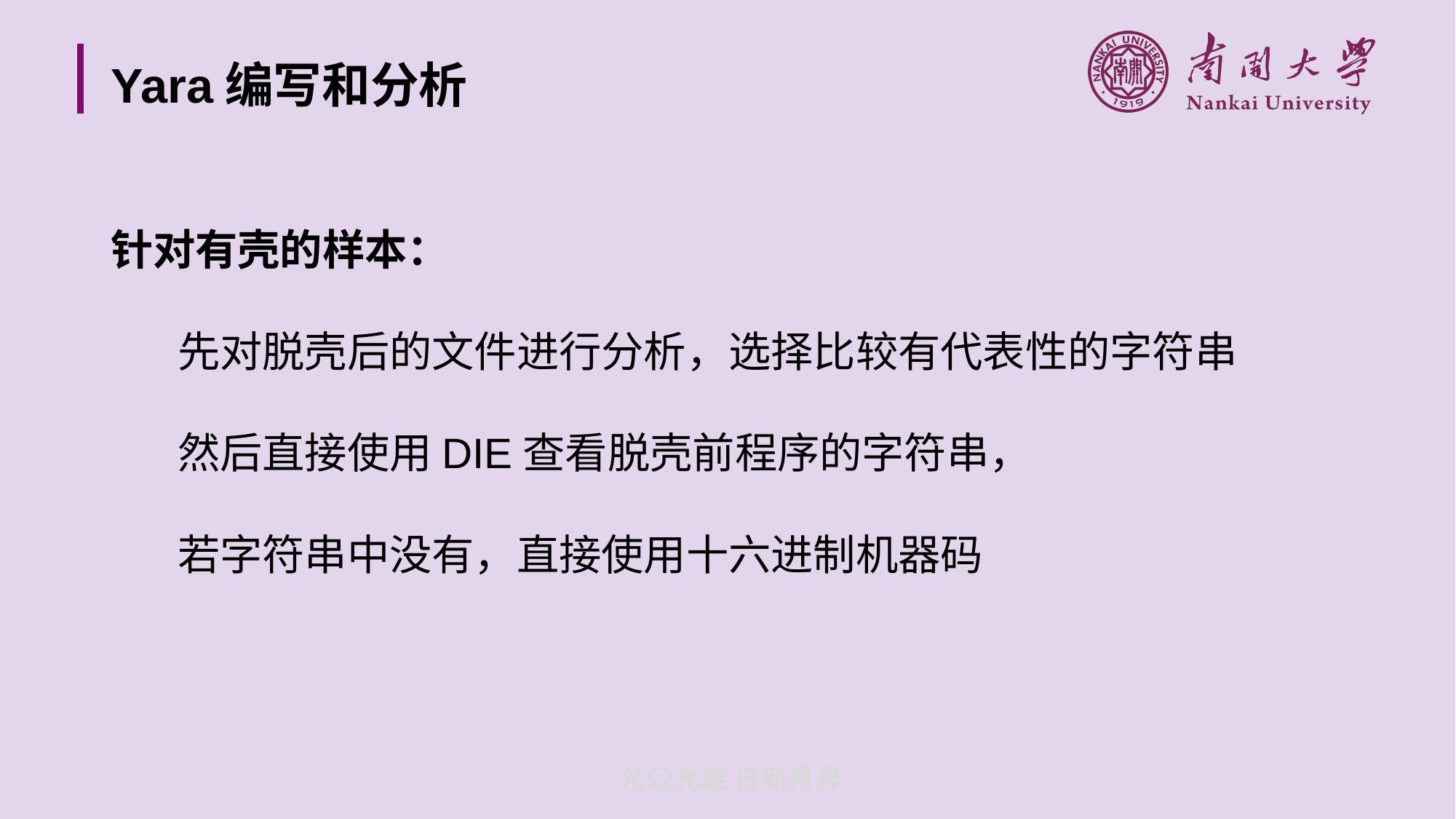

# Yara编写和分析
针对有壳的样本：
      先对脱壳后的文件进行分析，选择比较有代表性的字符串
      然后直接使用DIE查看脱壳前程序的字符串，
      若字符串中没有，直接使用十六进制机器码